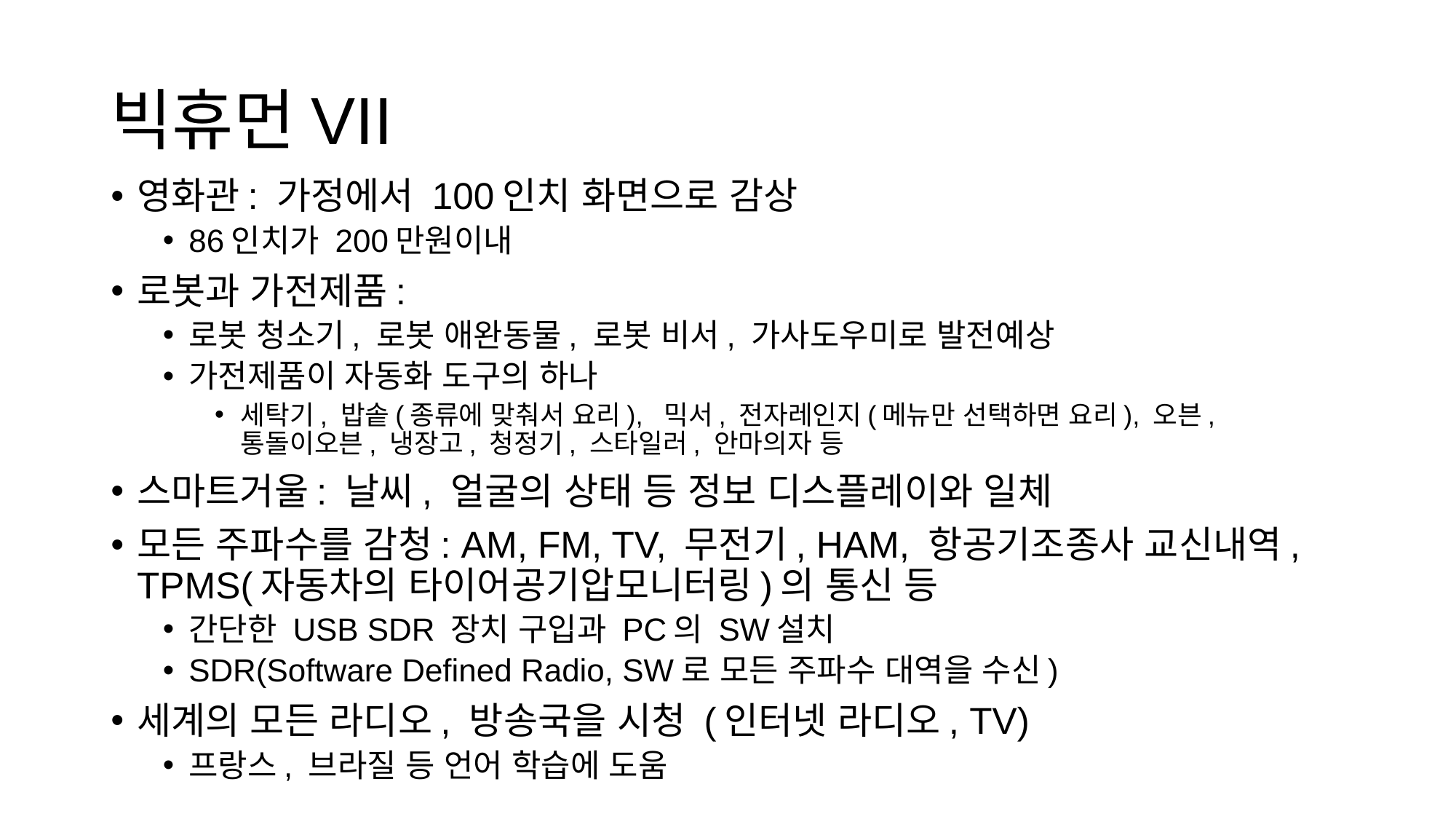

# 빅휴먼VII
영화관: 가정에서 100인치 화면으로 감상
86인치가 200만원이내
로봇과 가전제품:
로봇 청소기, 로봇 애완동물, 로봇 비서, 가사도우미로 발전예상
가전제품이 자동화 도구의 하나
세탁기, 밥솥(종류에 맞춰서 요리),  믹서, 전자레인지(메뉴만 선택하면 요리), 오븐, 통돌이오븐, 냉장고, 청정기, 스타일러, 안마의자 등
스마트거울: 날씨, 얼굴의 상태 등 정보 디스플레이와 일체
모든 주파수를 감청: AM, FM, TV, 무전기, HAM, 항공기조종사 교신내역, TPMS(자동차의 타이어공기압모니터링)의 통신 등
간단한 USB SDR 장치 구입과 PC의 SW설치
SDR(Software Defined Radio, SW로 모든 주파수 대역을 수신)
세계의 모든 라디오, 방송국을 시청 (인터넷 라디오, TV)
프랑스, 브라질 등 언어 학습에 도움